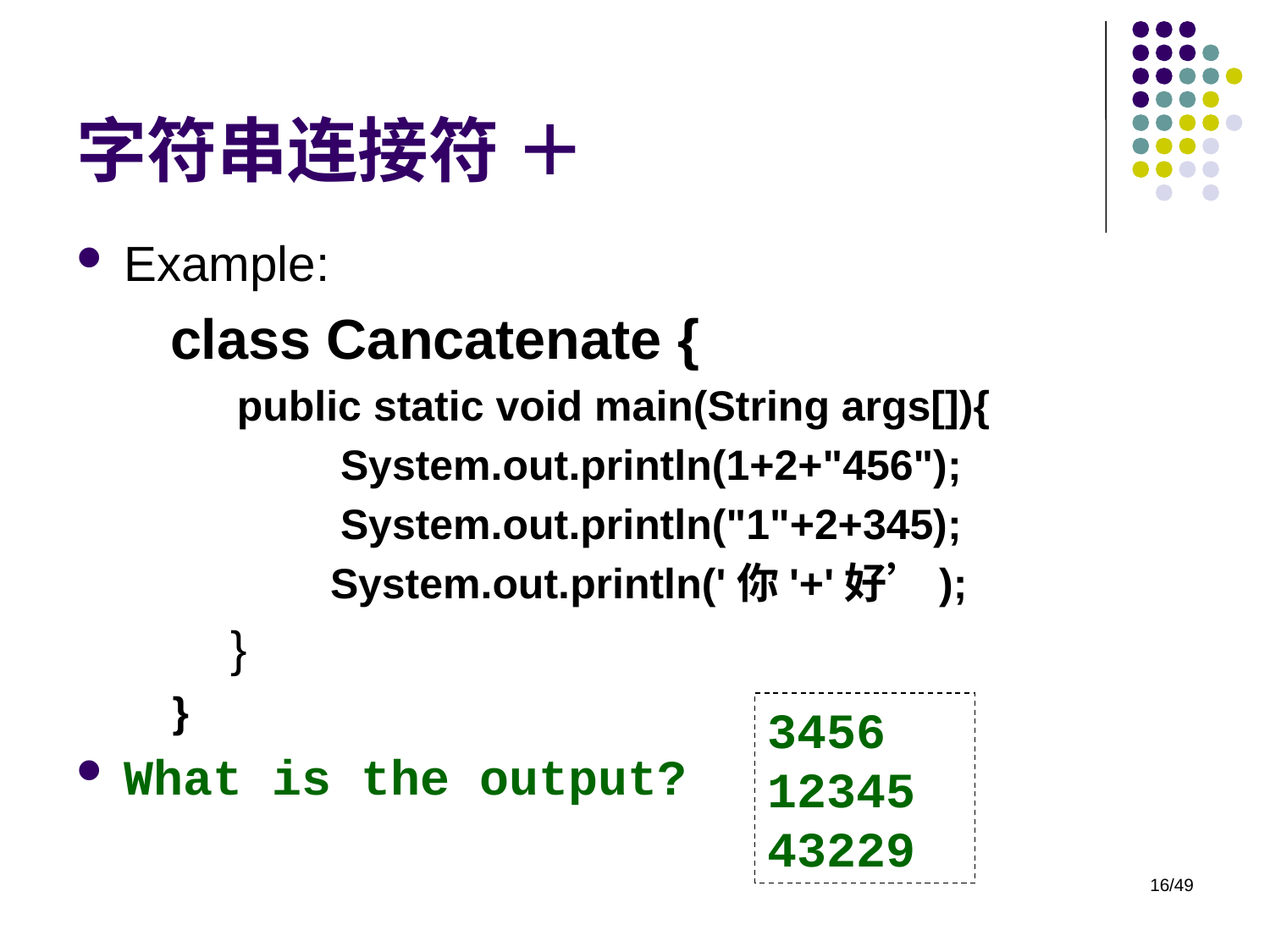

# 字符串连接符 ＋
Example:
      class Cancatenate {
	  public static void main(String args[]){
		System.out.println(1+2+"456");
		System.out.println("1"+2+345);
		System.out.println('你'+'好’);
	  }
}
What is the output?

3456
12345
43229
16/49